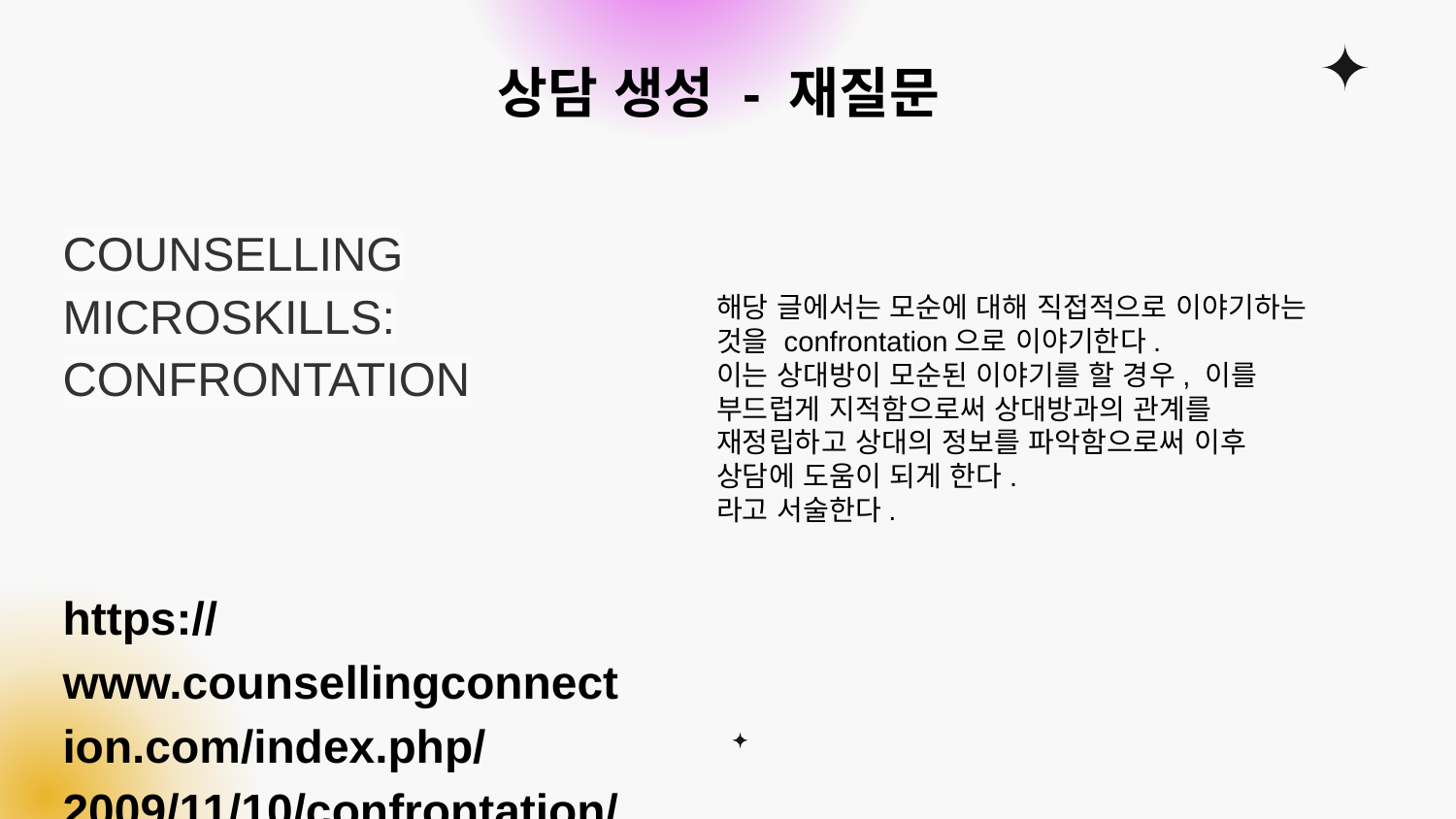

# 상담 생성 - 재질문

COUNSELLING MICROSKILLS: CONFRONTATION

https://www.counsellingconnection.com/index.php/2009/11/10/confrontation/
해당 글에서는 모순에 대해 직접적으로 이야기하는 것을 confrontation으로 이야기한다.
이는 상대방이 모순된 이야기를 할 경우, 이를 부드럽게 지적함으로써 상대방과의 관계를 재정립하고 상대의 정보를 파악함으로써 이후 상담에 도움이 되게 한다.
라고 서술한다.